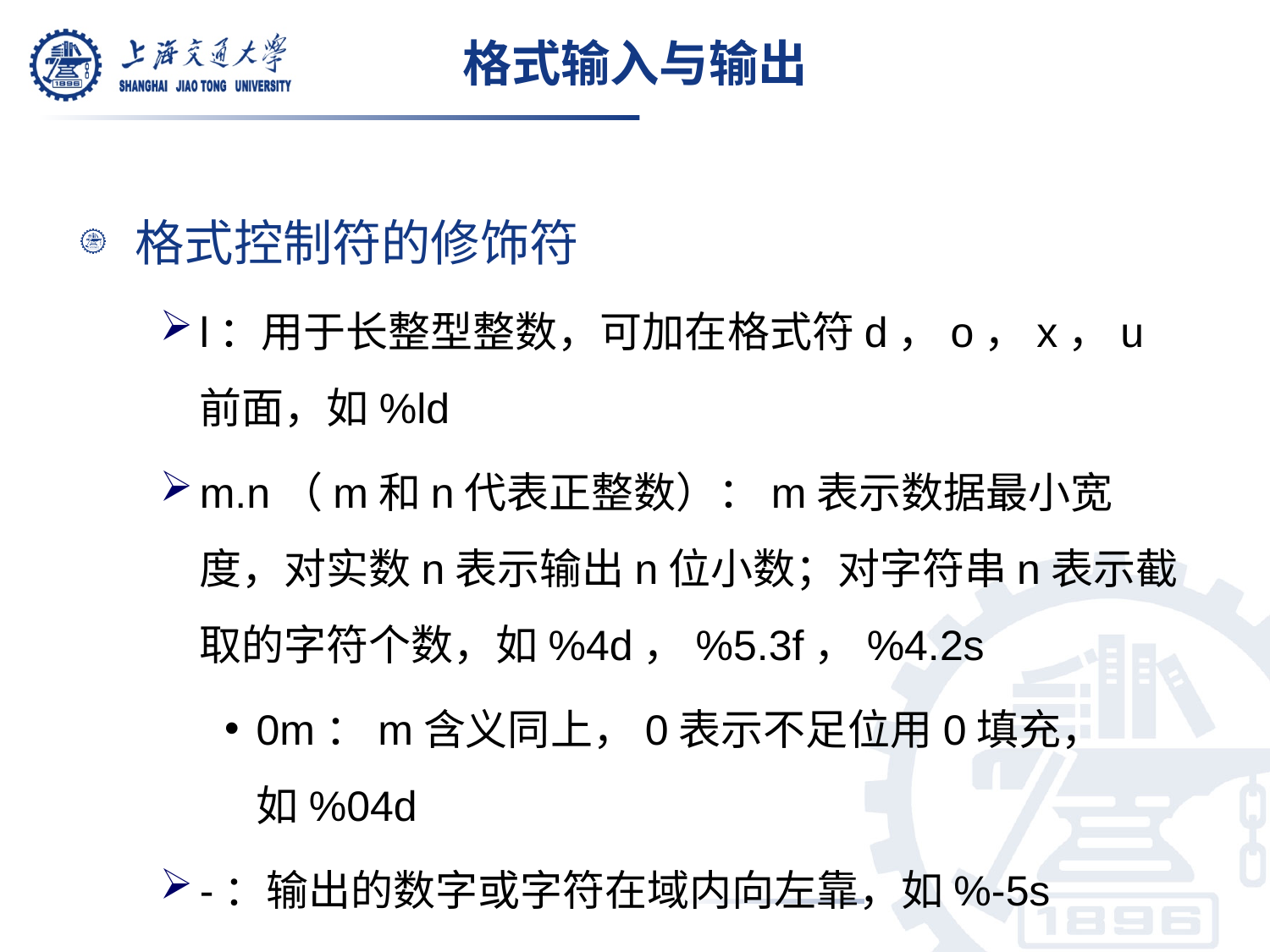

# 格式输入与输出
格式控制符的修饰符
l：用于长整型整数，可加在格式符d，o，x，u前面，如%ld
m.n（m和n代表正整数）：m表示数据最小宽度，对实数n表示输出n位小数；对字符串n表示截取的字符个数，如%4d，%5.3f，%4.2s
0m：m含义同上，0表示不足位用0填充，如%04d
-：输出的数字或字符在域内向左靠，如%-5s